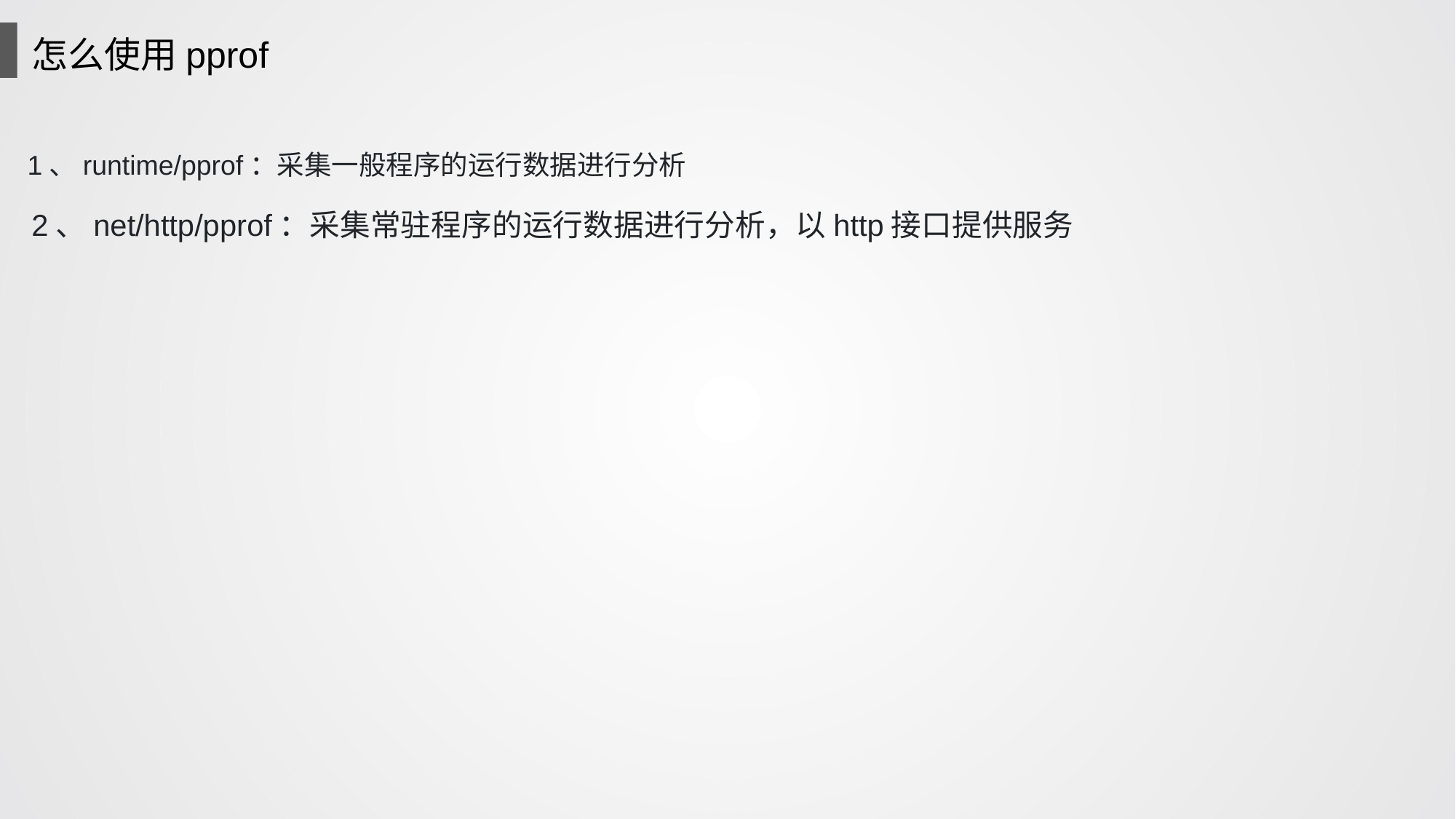

怎么使用pprof
1、runtime/pprof：采集一般程序的运行数据进行分析
2、net/http/pprof：采集常驻程序的运行数据进行分析，以http接口提供服务